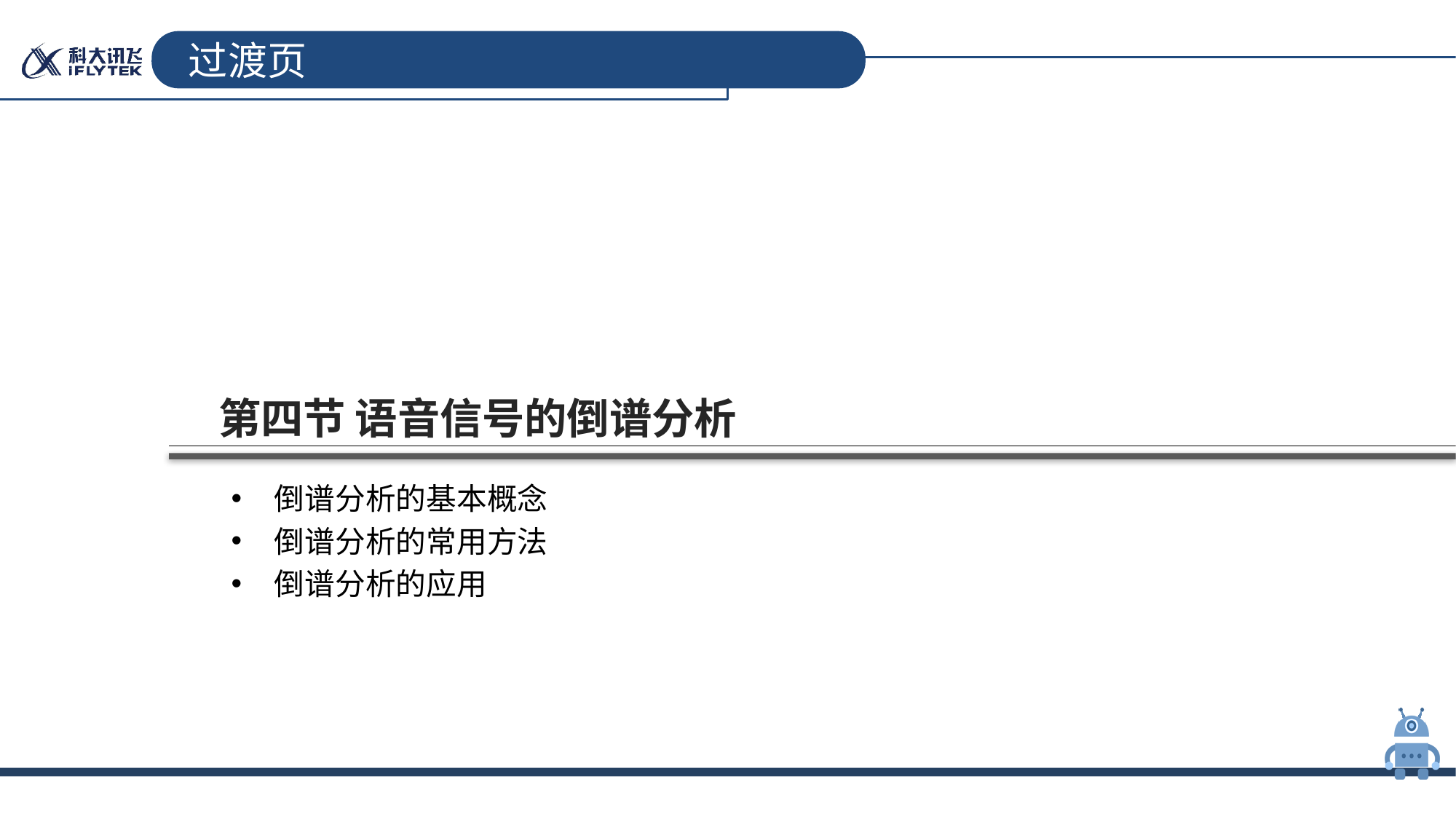

# 第四节 语音信号的倒谱分析
倒谱分析的基本概念
倒谱分析的常用方法
倒谱分析的应用